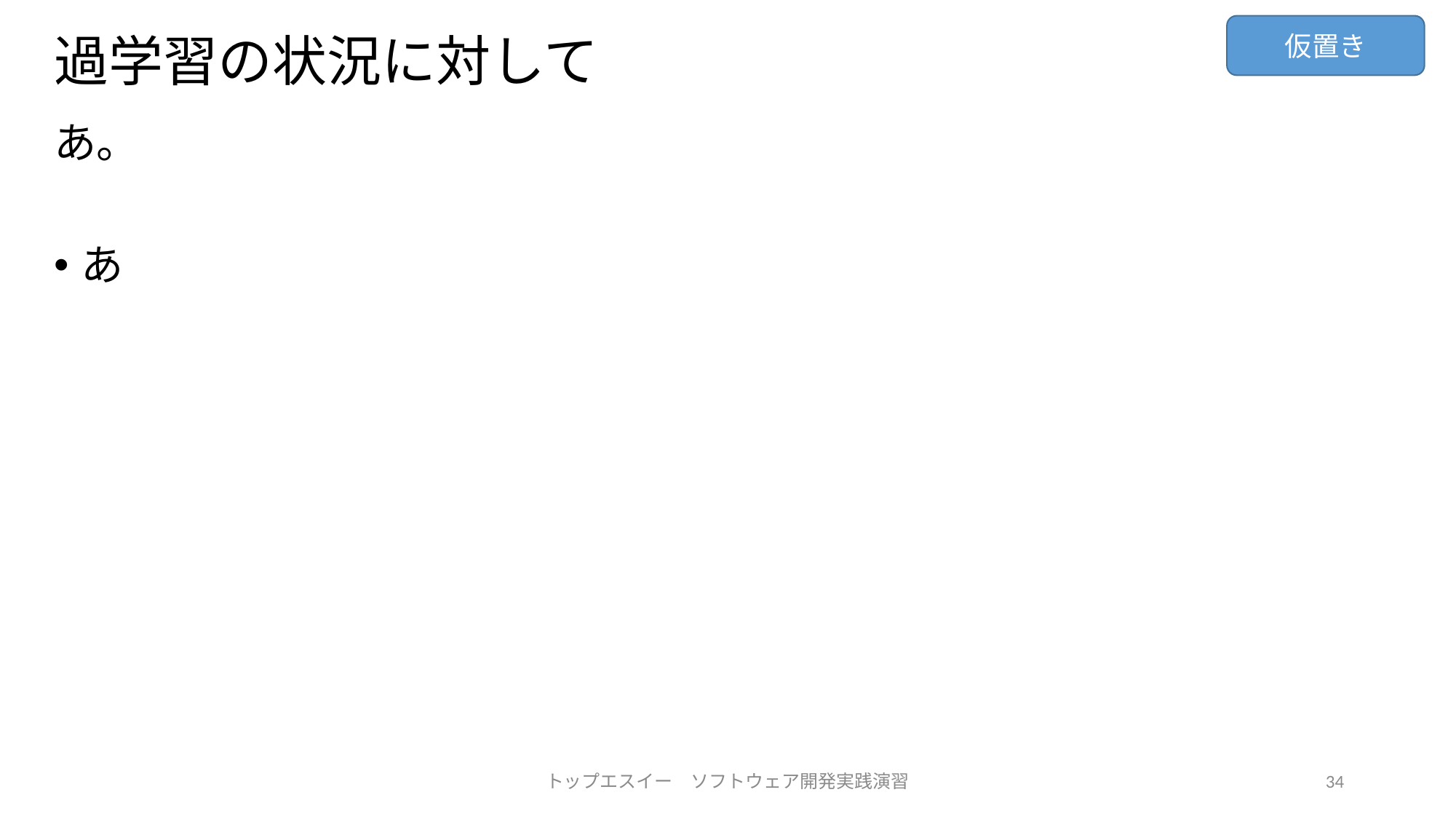

仮置き
# 過学習の状況に対して
あ。

あ
トップエスイー　ソフトウェア開発実践演習
34